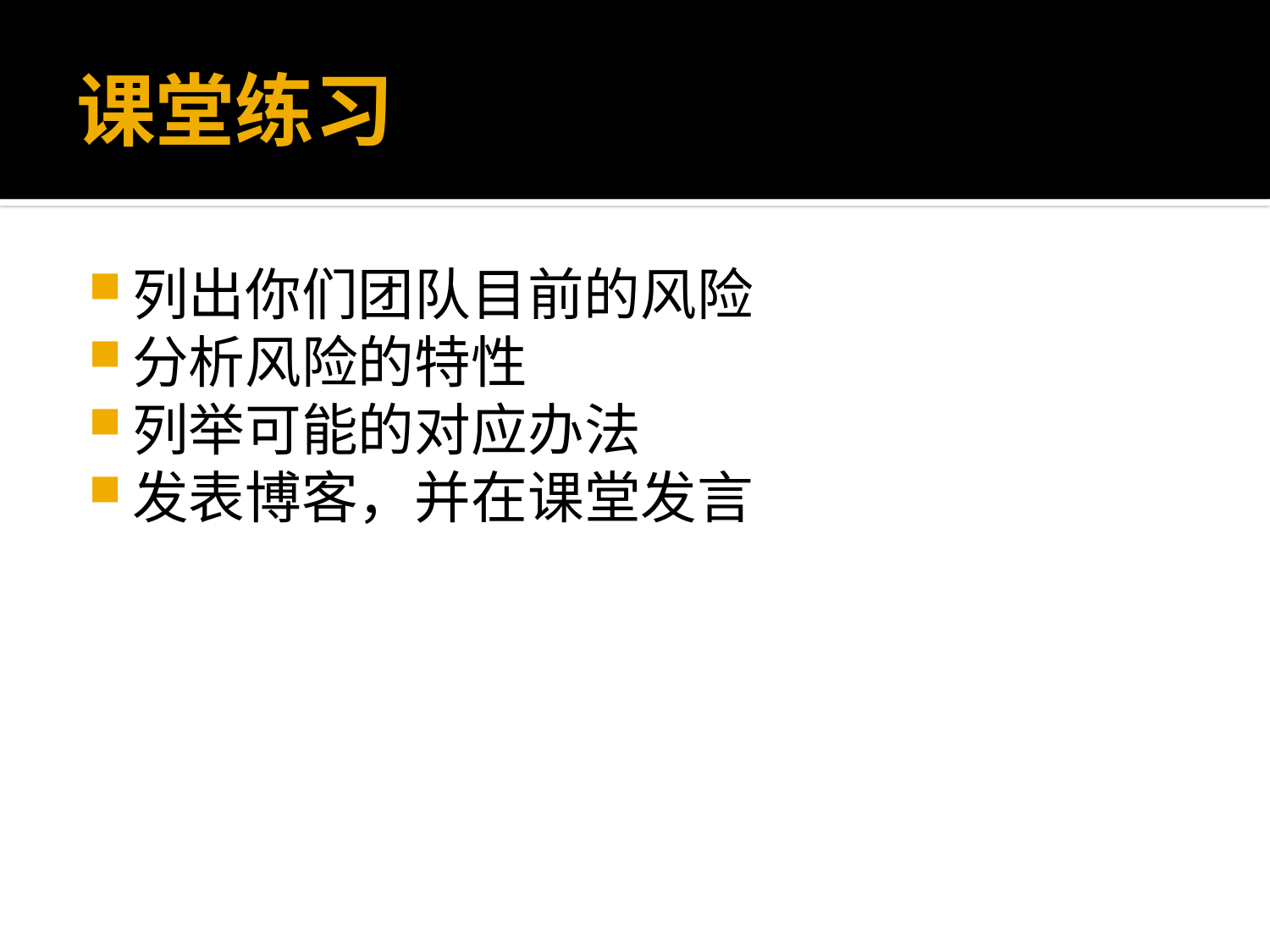

# 课堂练习
列出你们团队目前的风险
分析风险的特性
列举可能的对应办法
发表博客，并在课堂发言